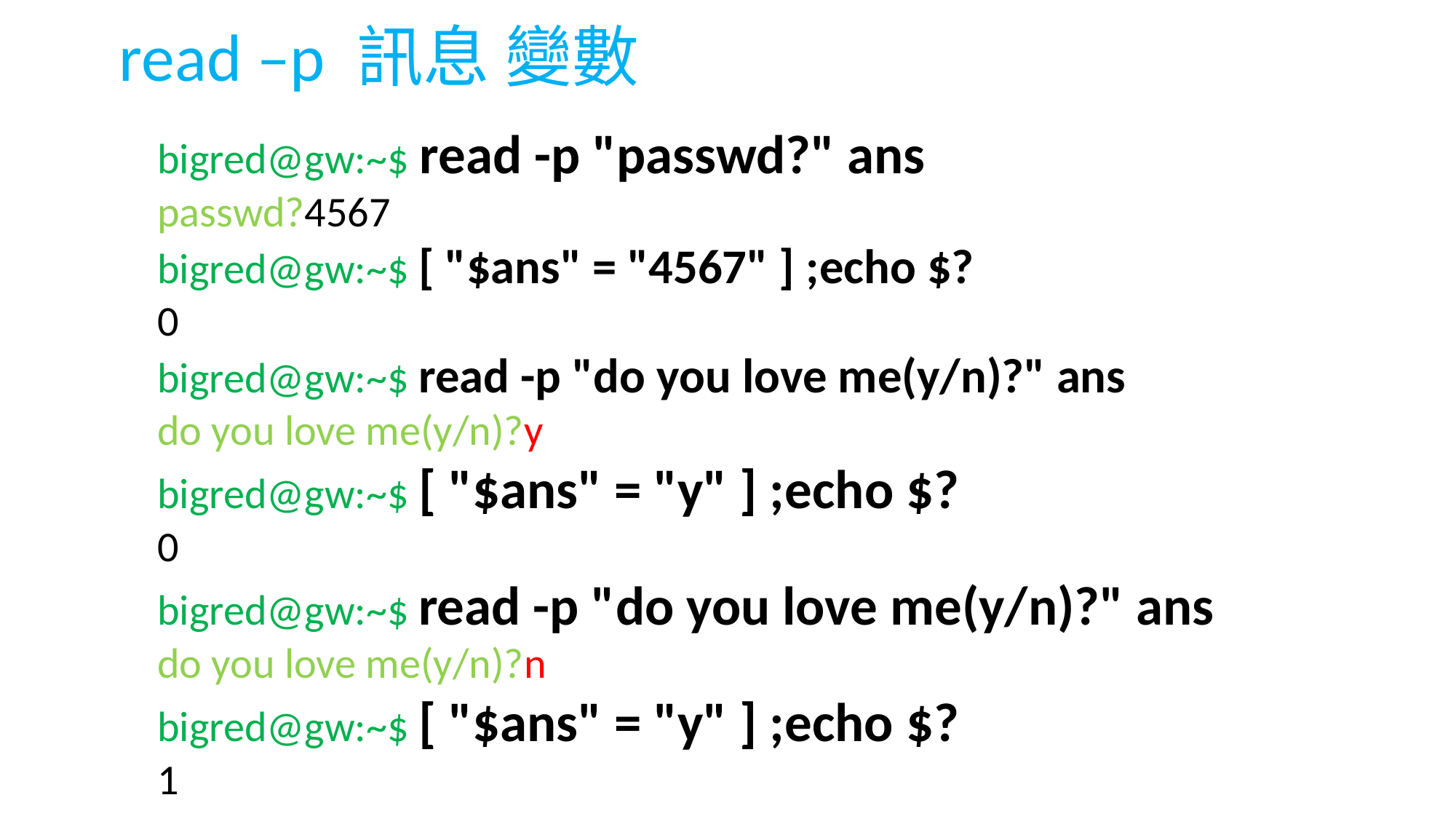

# read –p 訊息 變數
bigred@gw:~$ read -p "passwd?" ans
passwd?4567
bigred@gw:~$ [ "$ans" = "4567" ] ;echo $?
0
bigred@gw:~$ read -p "do you love me(y/n)?" ans
do you love me(y/n)?y
bigred@gw:~$ [ "$ans" = "y" ] ;echo $?
0
bigred@gw:~$ read -p "do you love me(y/n)?" ans
do you love me(y/n)?n
bigred@gw:~$ [ "$ans" = "y" ] ;echo $?
1